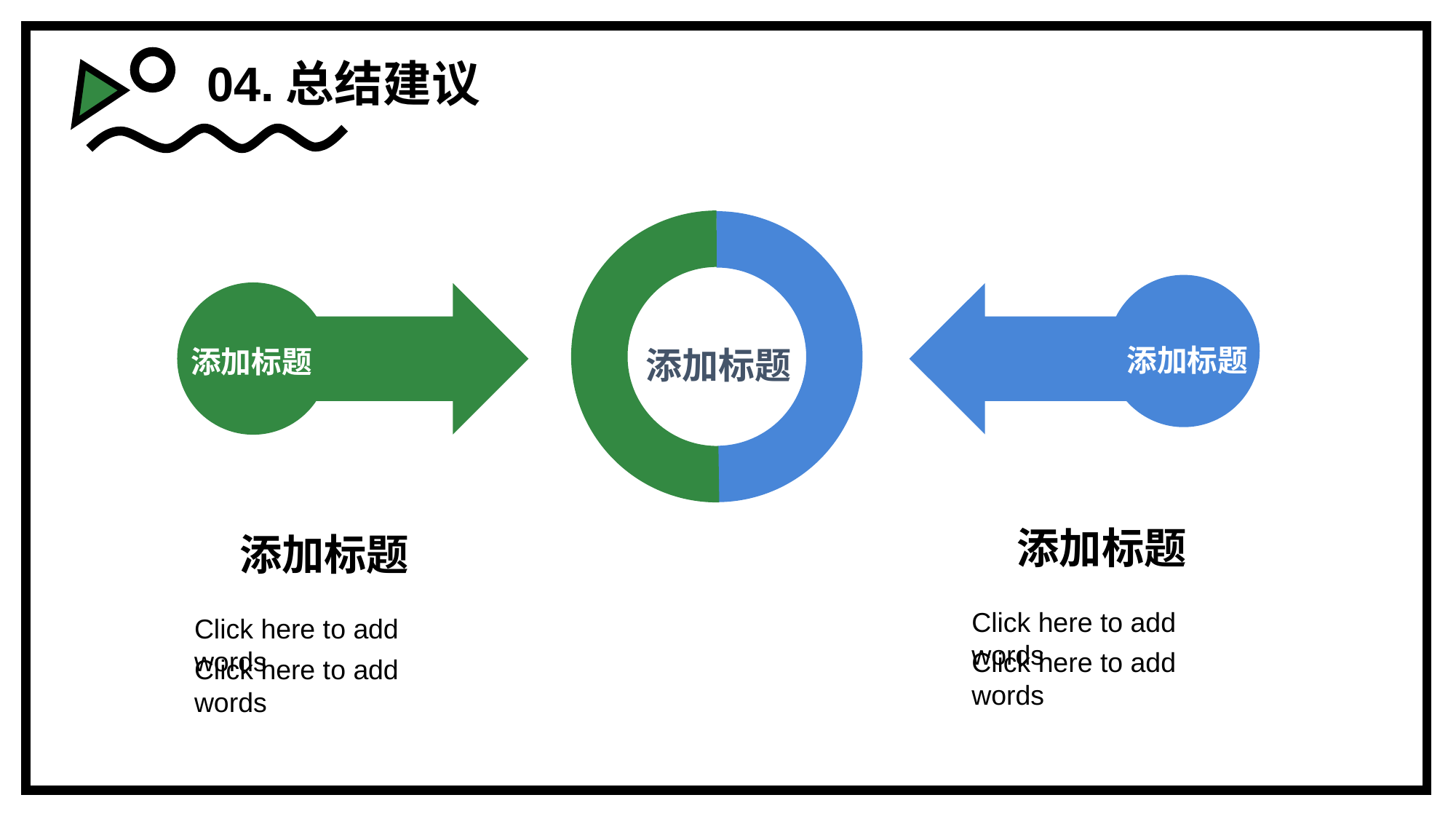

04.总结建议

添加标题
添加标题
添加标题
添加标题
添加标题
Click here to add words
Click here to add words
Click here to add words
Click here to add words